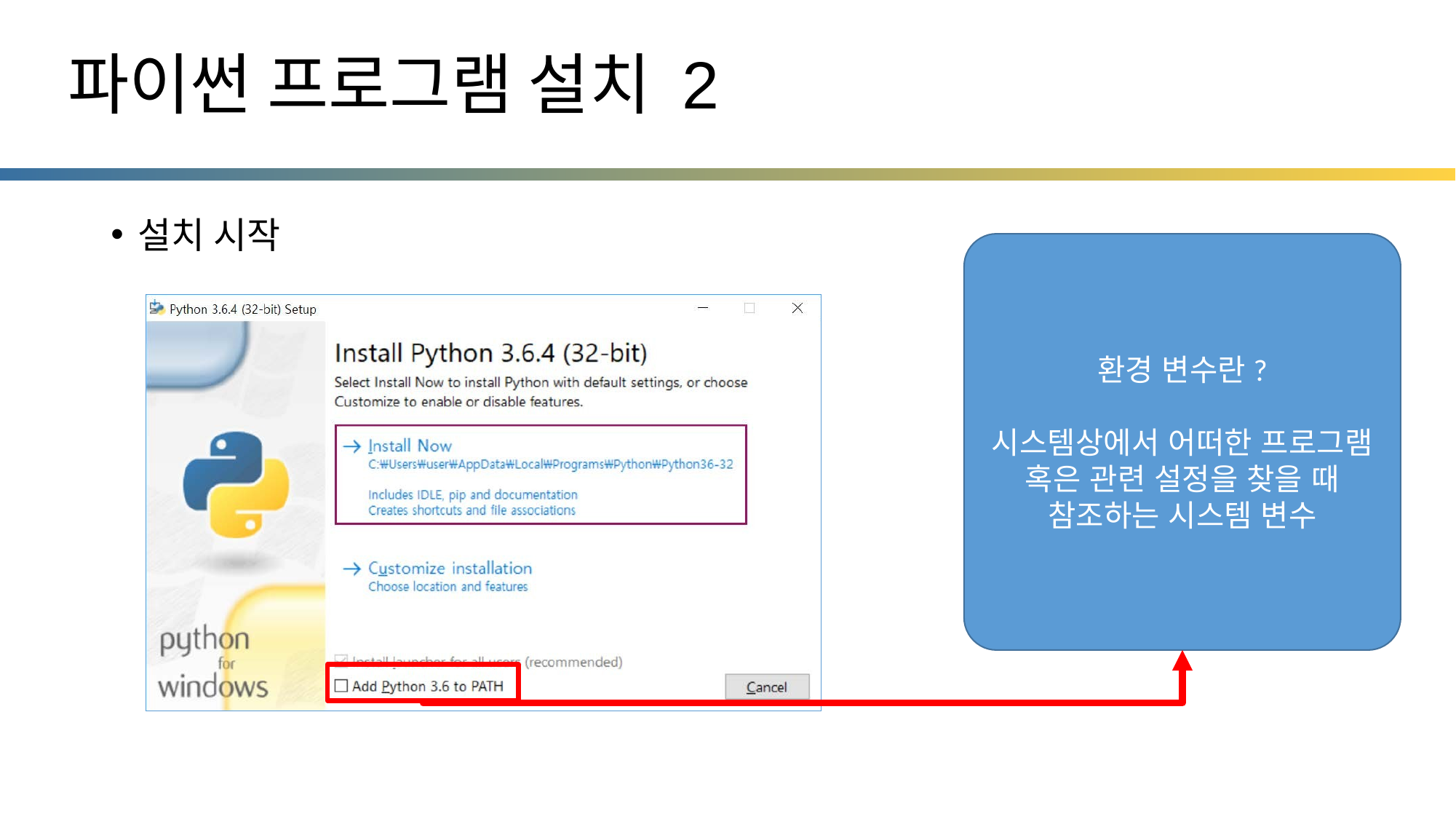

# 파이썬 프로그램 설치 2

설치 시작
환경 변수란?

시스템상에서 어떠한 프로그램 혹은 관련 설정을 찾을 때 참조하는 시스템 변수